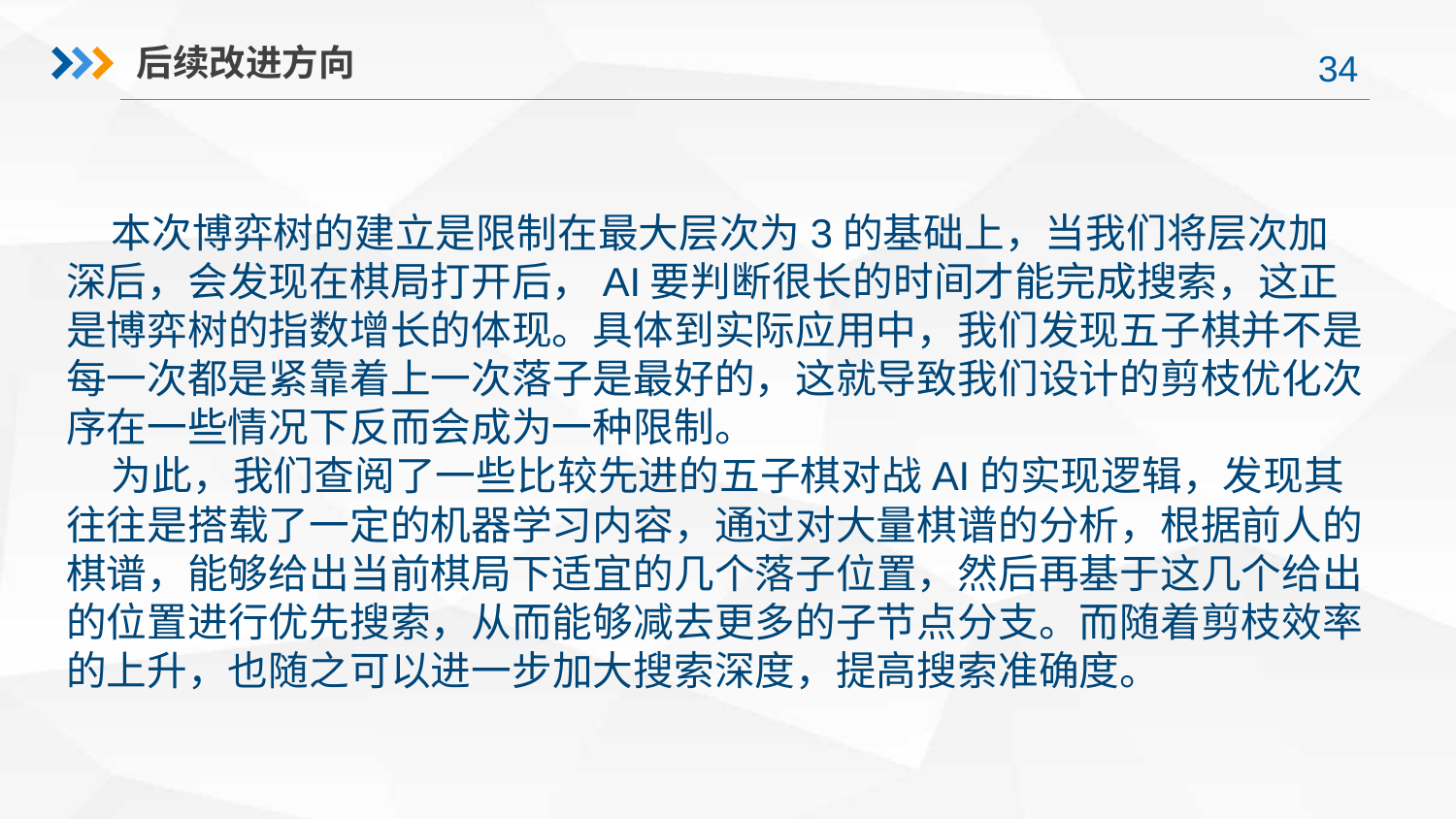

后续改进方向
    本次博弈树的建立是限制在最大层次为3的基础上，当我们将层次加深后，会发现在棋局打开后，AI要判断很长的时间才能完成搜索，这正是博弈树的指数增长的体现。具体到实际应用中，我们发现五子棋并不是每一次都是紧靠着上一次落子是最好的，这就导致我们设计的剪枝优化次序在一些情况下反而会成为一种限制。
    为此，我们查阅了一些比较先进的五子棋对战AI的实现逻辑，发现其往往是搭载了一定的机器学习内容，通过对大量棋谱的分析，根据前人的棋谱，能够给出当前棋局下适宜的几个落子位置，然后再基于这几个给出的位置进行优先搜索，从而能够减去更多的子节点分支。而随着剪枝效率的上升，也随之可以进一步加大搜索深度，提高搜索准确度。